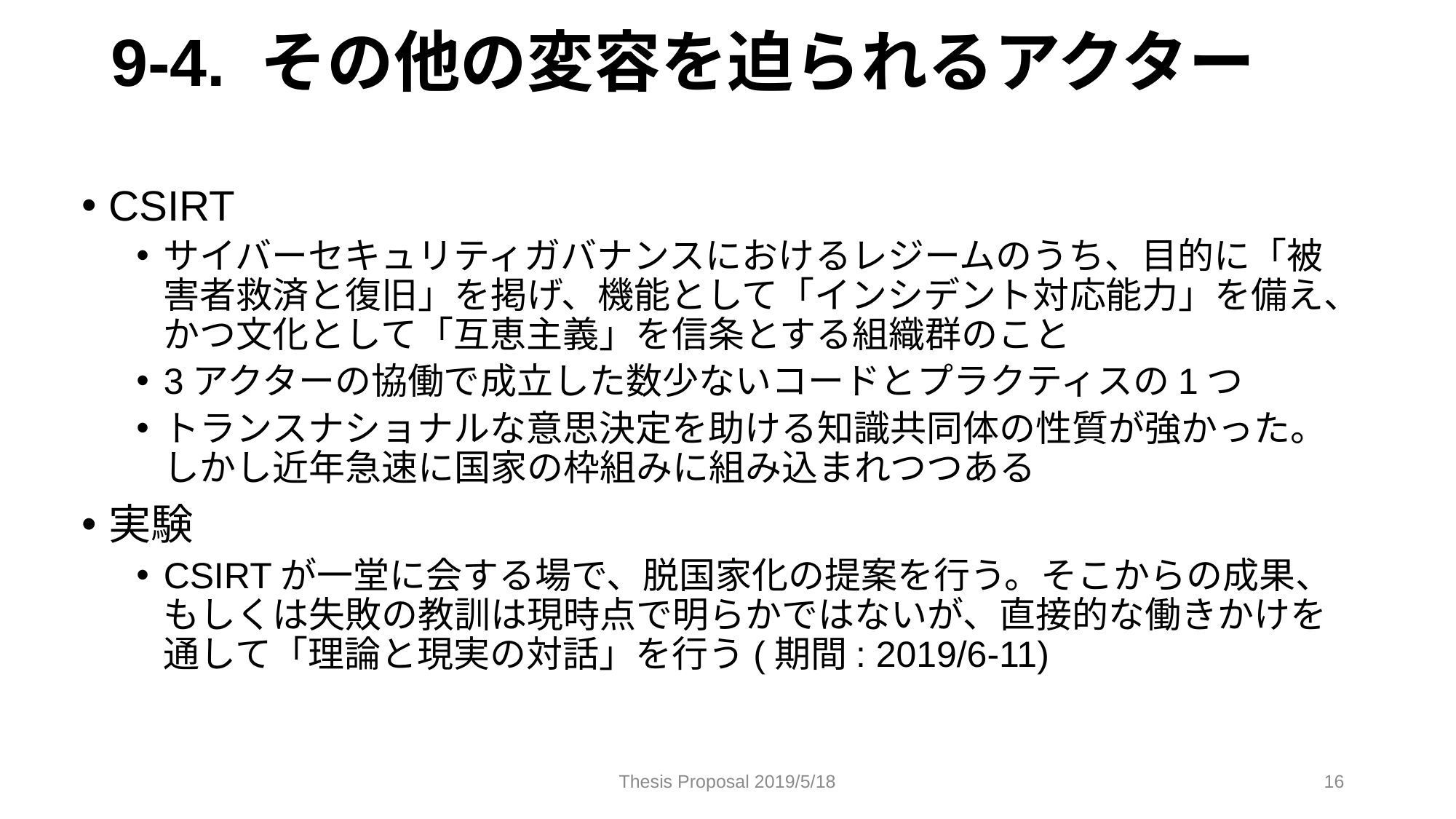

# 9-4. その他の変容を迫られるアクター
CSIRT
サイバーセキュリティガバナンスにおけるレジームのうち、目的に「被害者救済と復旧」を掲げ、機能として「インシデント対応能力」を備え、かつ文化として「互恵主義」を信条とする組織群のこと
3アクターの協働で成立した数少ないコードとプラクティスの1つ
トランスナショナルな意思決定を助ける知識共同体の性質が強かった。しかし近年急速に国家の枠組みに組み込まれつつある
実験
CSIRTが一堂に会する場で、脱国家化の提案を行う。そこからの成果、もしくは失敗の教訓は現時点で明らかではないが、直接的な働きかけを通して「理論と現実の対話」を行う(期間: 2019/6-11)
Thesis Proposal 2019/5/18
16